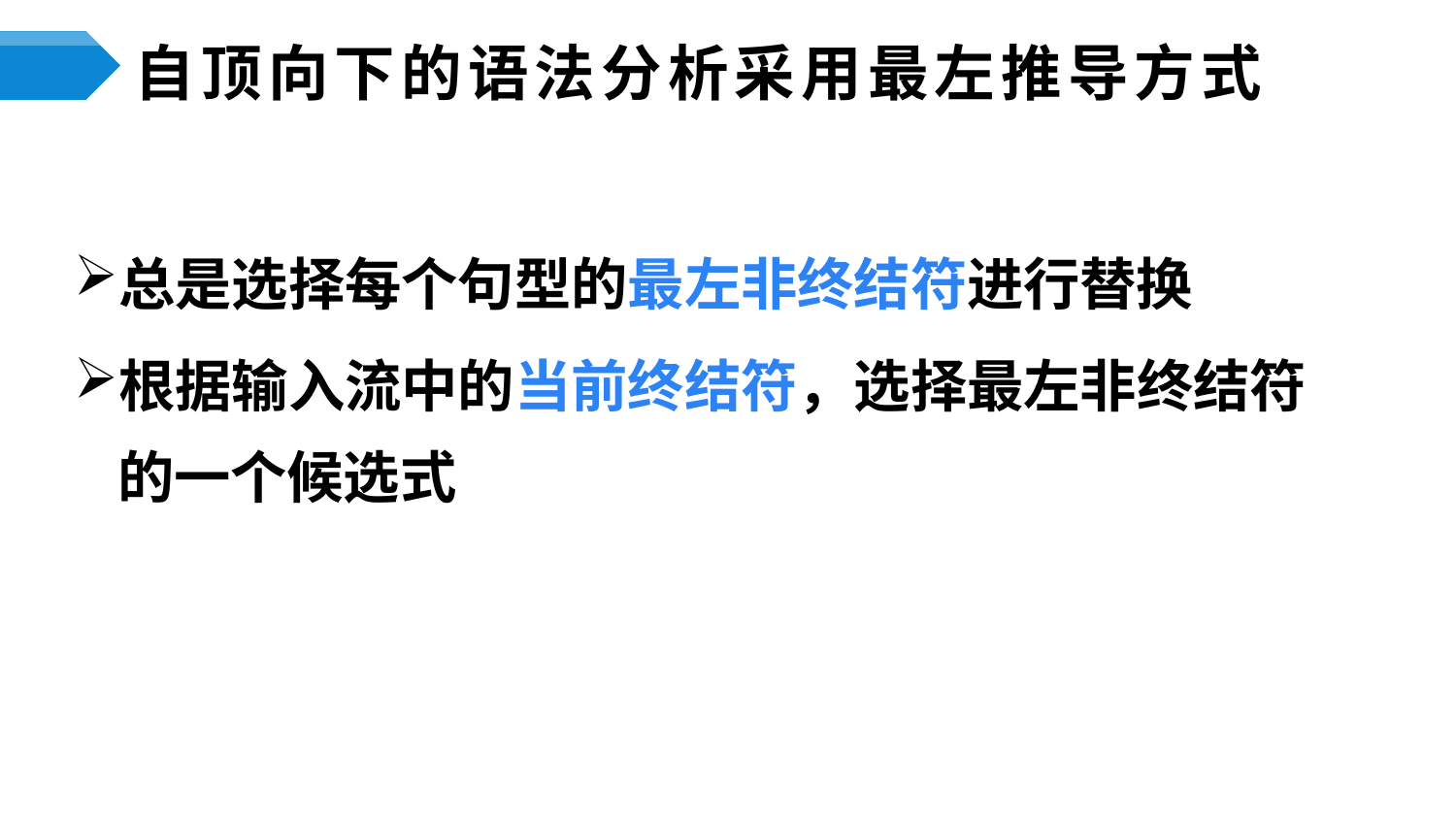

# 自顶向下的语法分析采用最左推导方式
总是选择每个句型的最左非终结符进行替换
根据输入流中的当前终结符，选择最左非终结符的一个候选式